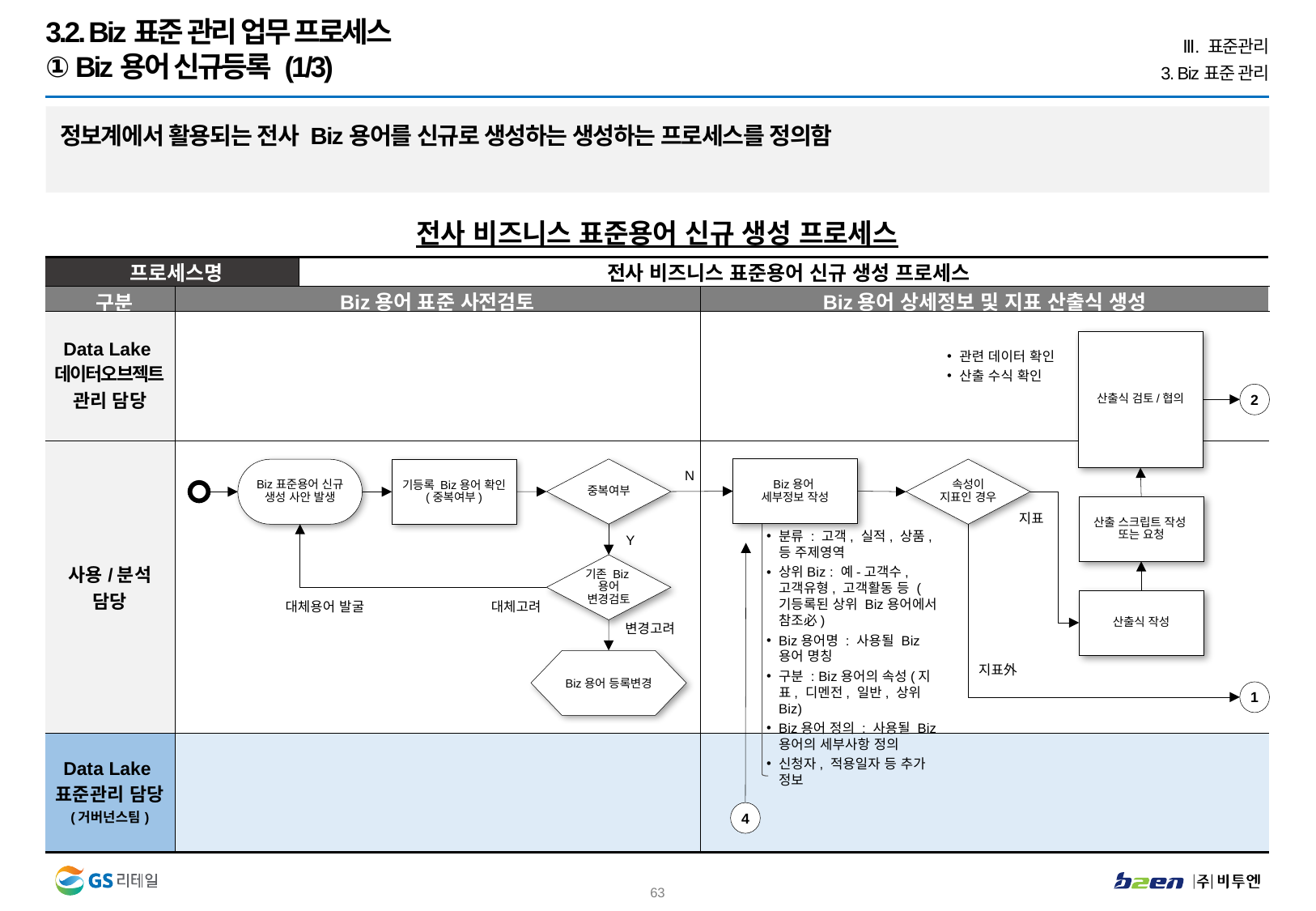

3.2. Biz표준 관리 업무 프로세스
① Biz용어 신규등록 (1/3)
Ⅲ. 표준관리
3. Biz표준 관리
정보계에서 활용되는 전사 Biz용어를 신규로 생성하는 생성하는 프로세스를 정의함
전사 비즈니스 표준용어 신규 생성 프로세스
| 프로세스명 |  | 전사 비즈니스 표준용어 신규 생성 프로세스 |  |
| --- | --- | --- | --- |
| 구분 | Biz용어 표준 사전검토 |  | Biz용어 상세정보 및 지표 산출식 생성 |
| Data Lake 데이터오브젝트 관리 담당 |  |  |  |
| 사용/분석 담당 |  |  |  |
| Data Lake 표준관리 담당 (거버넌스팀) |  |  |  |
산출식 검토/협의
관련 데이터 확인
산출 수식 확인
2
Biz용어
세부정보 작성
중복여부
속성이 지표인 경우
Biz표준용어 신규 생성 사안 발생
기등록 Biz용어 확인 (중복여부)
N

산출 스크립트 작성  또는 요청
지표

Y
분류 : 고객, 실적, 상품, 등 주제영역
상위Biz : 예-고객수, 고객유형, 고객활동 등 (기등록된 상위 Biz용어에서 참조必)
Biz용어명 : 사용될 Biz용어 명칭
구분 : Biz용어의 속성(지표, 디멘전, 일반, 상위Biz)
Biz용어 정의 : 사용될 Biz용어의 세부사항 정의
신청자, 적용일자 등 추가 정보
기존 Biz용어 변경검토
산출식 작성
대체용어 발굴
대체고려
변경고려
Biz용어 등록변경
지표外
1
4
63